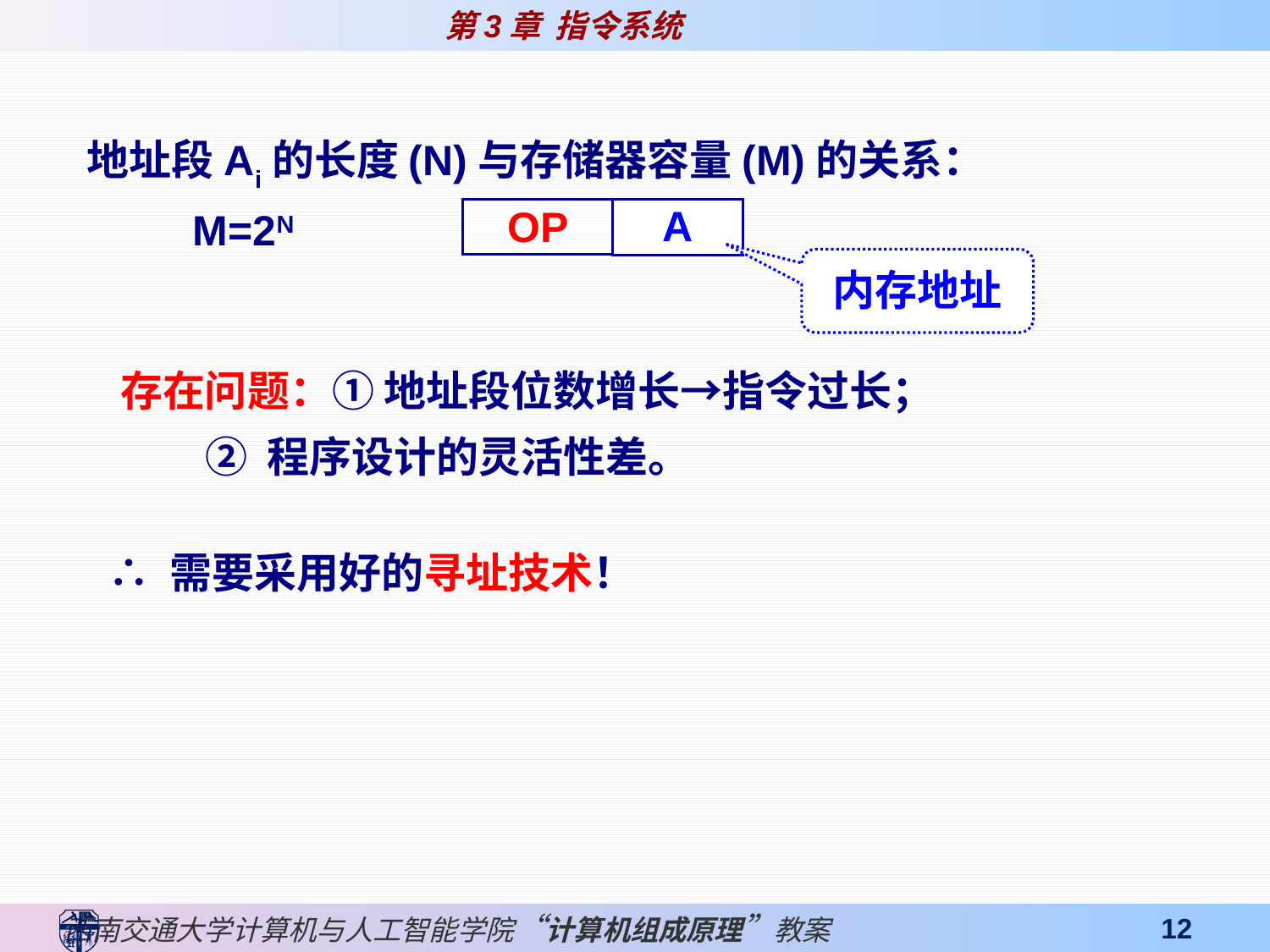

地址段Ai的长度(N)与存储器容量(M)的关系：
             M=2N
A
OP
内存地址
 存在问题：① 地址段位数增长→指令过长；
           ② 程序设计的灵活性差。
∴ 需要采用好的寻址技术！